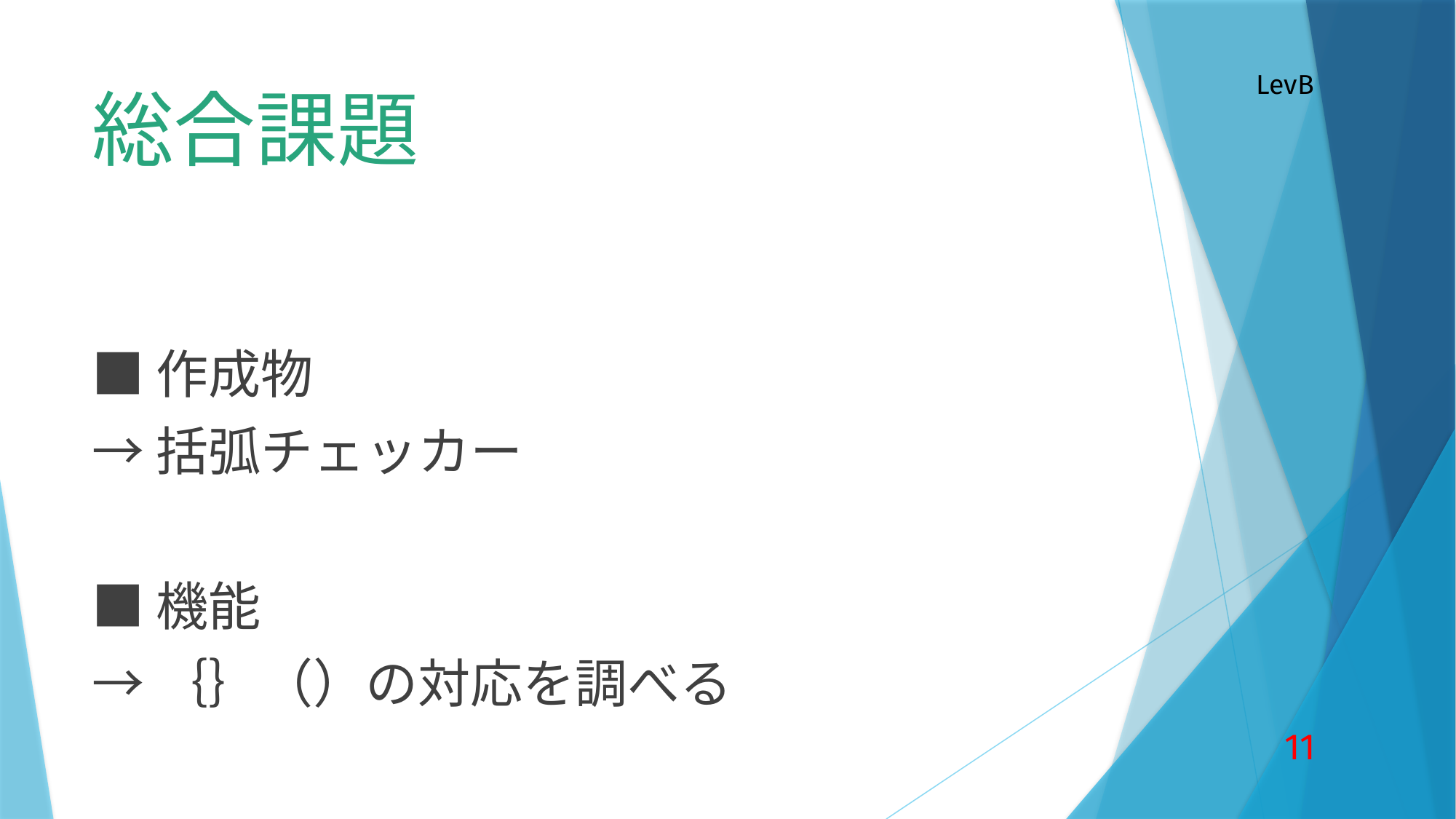

# 総合課題

■作成物
→括弧チェッカー

■機能
→｛｝（）の対応を調べる
11